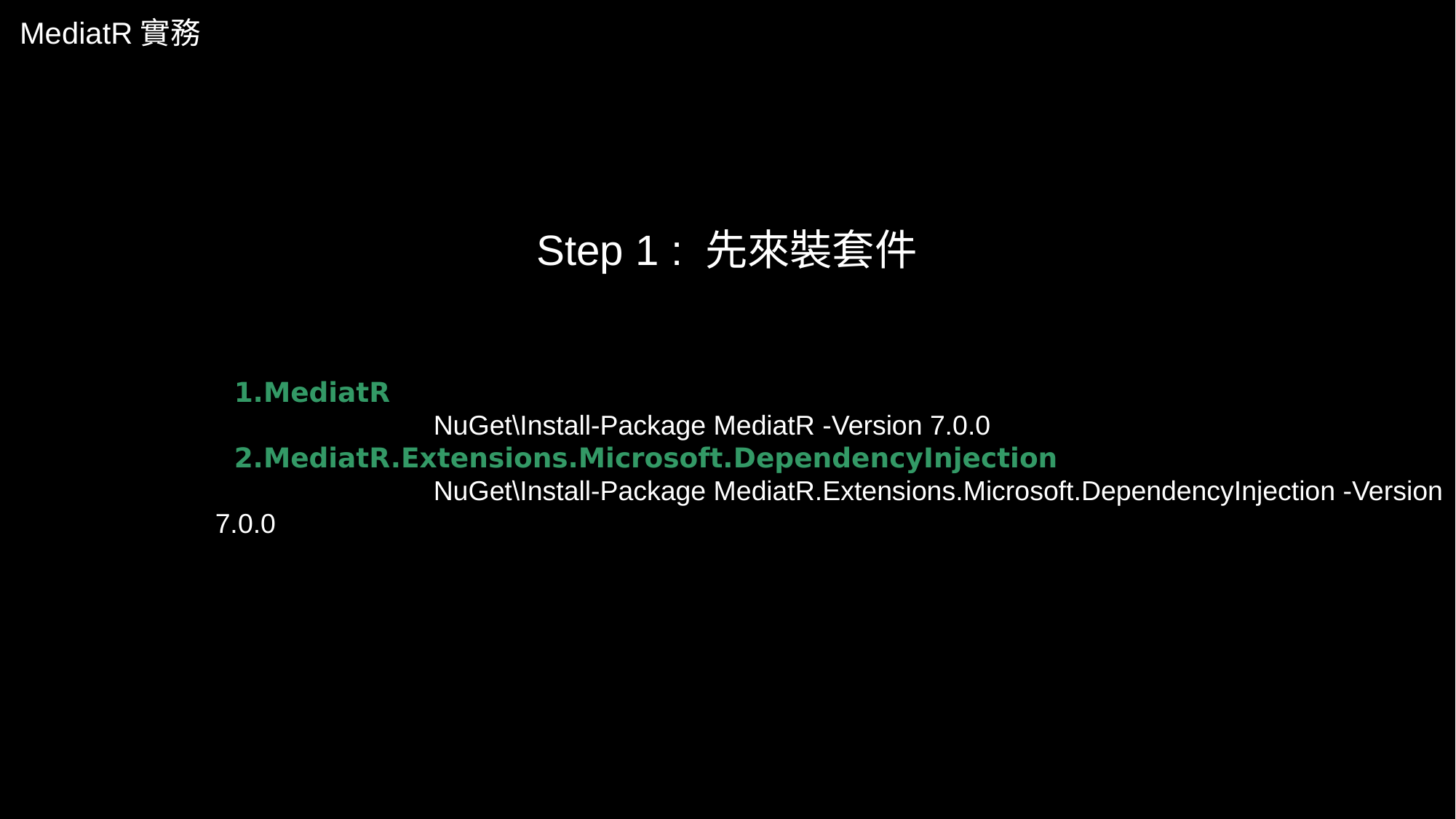

MediatR實務
Step 1 : 先來裝套件
  1.MediatR
		NuGet\Install-Package MediatR -Version 7.0.0
  2.MediatR.Extensions.Microsoft.DependencyInjection
		NuGet\Install-Package MediatR.Extensions.Microsoft.DependencyInjection -Version 7.0.0